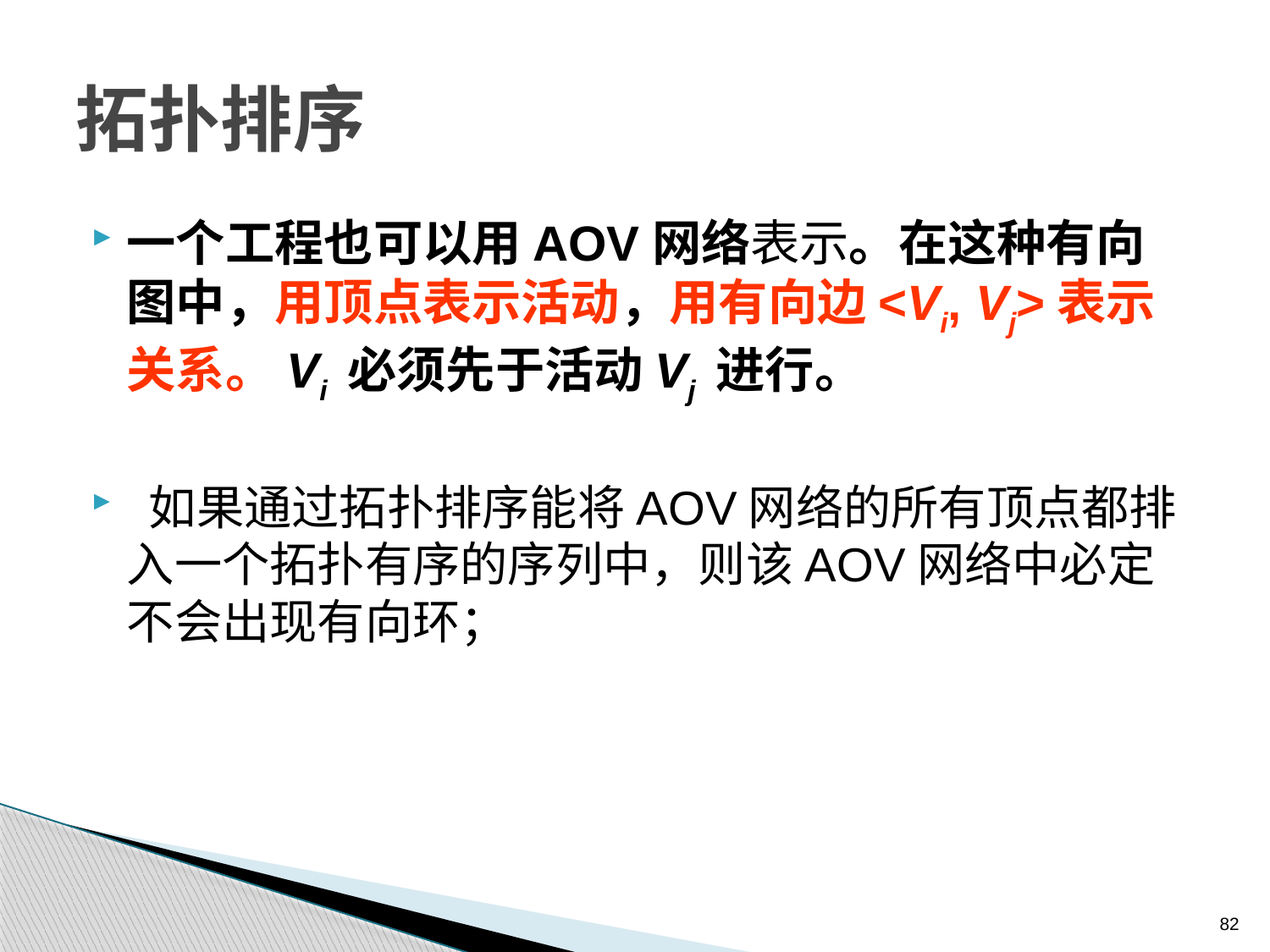

# 拓扑排序
一个工程也可以用AOV网络表示。在这种有向图中，用顶点表示活动，用有向边<Vi, Vj>表示关系。Vi 必须先于活动Vj 进行。

 如果通过拓扑排序能将AOV网络的所有顶点都排入一个拓扑有序的序列中，则该AOV网络中必定不会出现有向环；

82